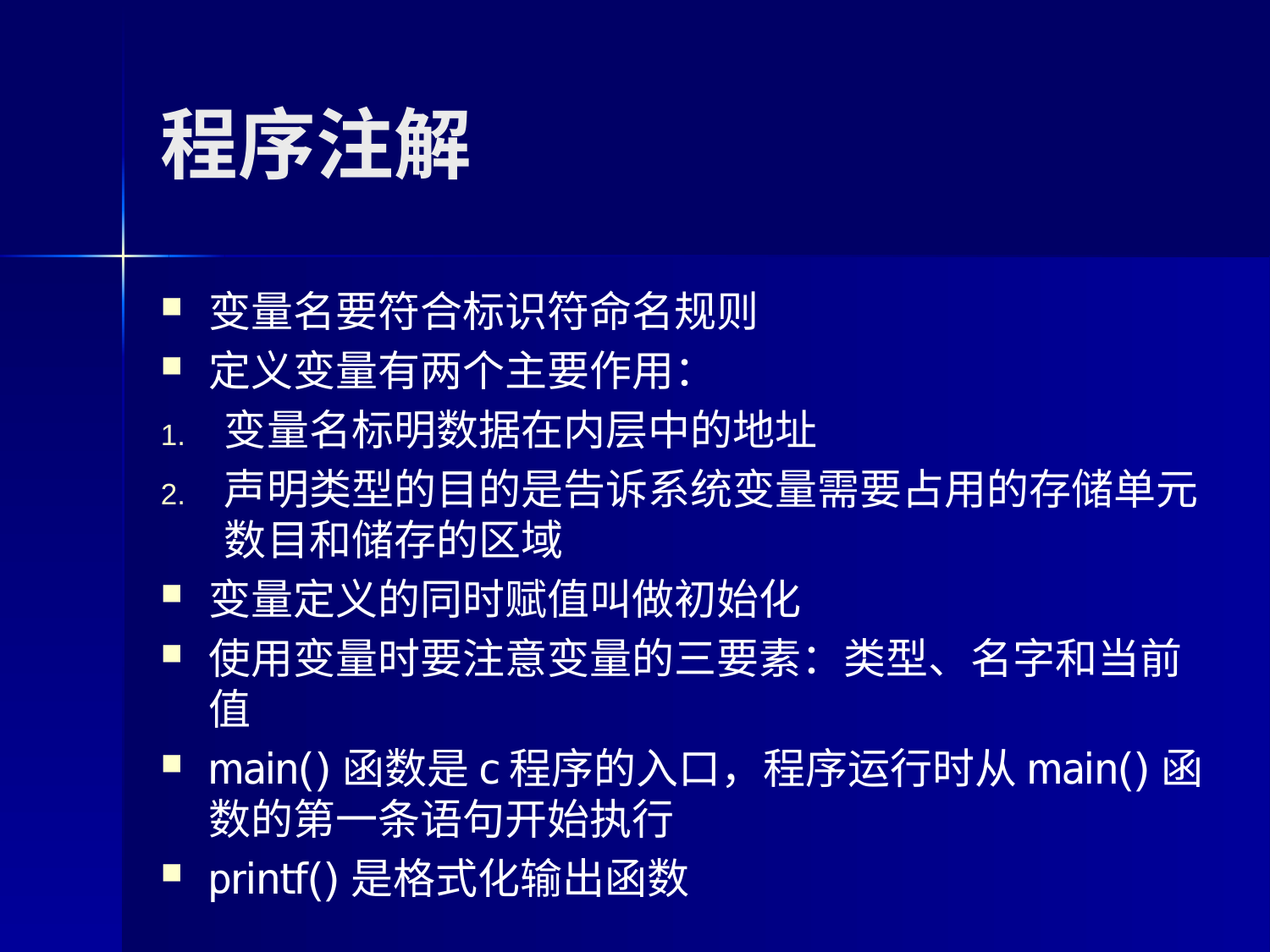

# 程序注解
变量名要符合标识符命名规则
定义变量有两个主要作用：
变量名标明数据在内层中的地址
声明类型的目的是告诉系统变量需要占用的存储单元数目和储存的区域
变量定义的同时赋值叫做初始化
使用变量时要注意变量的三要素：类型、名字和当前值
main()函数是c程序的入口，程序运行时从main()函数的第一条语句开始执行
printf()是格式化输出函数